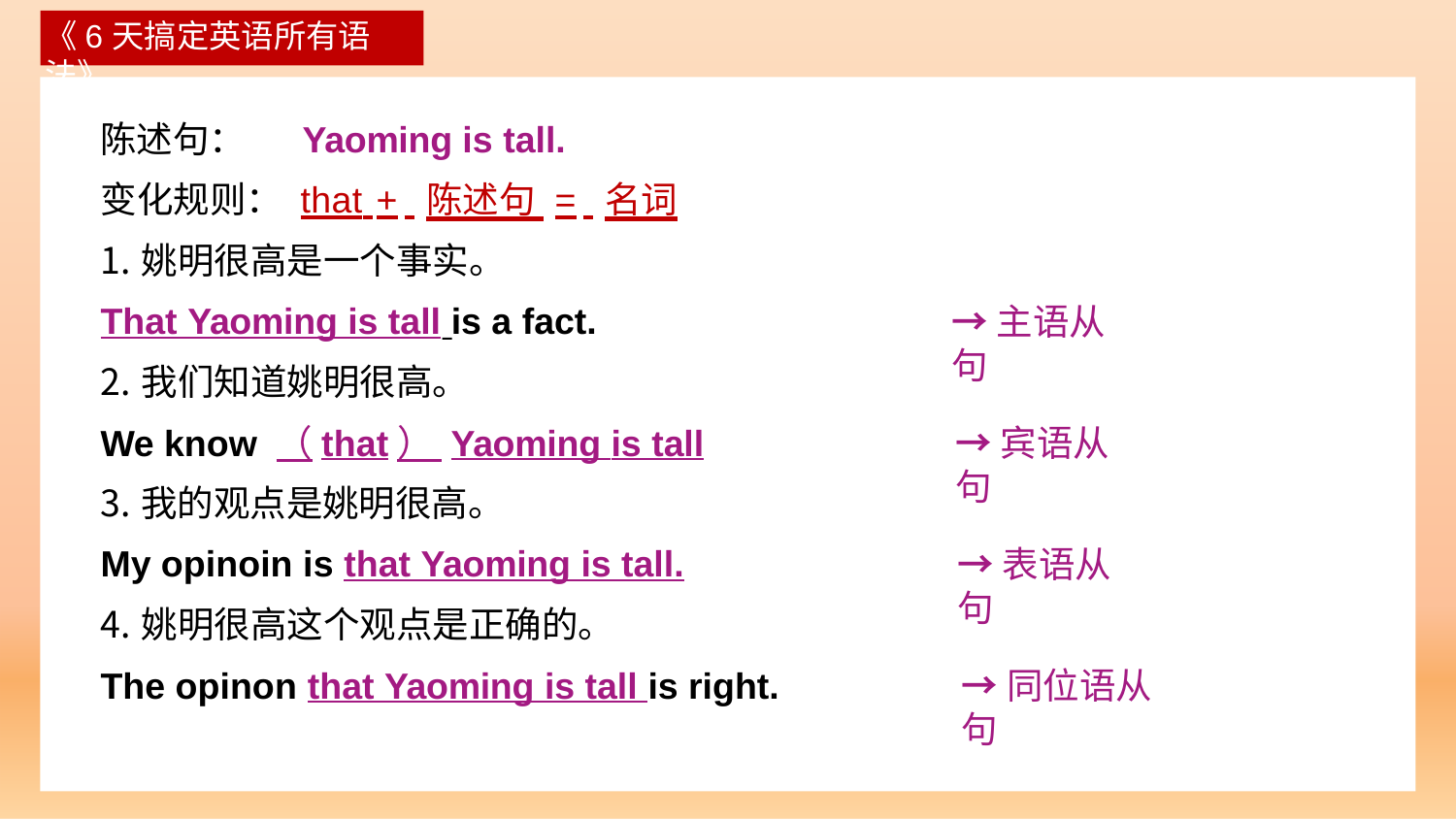

《6天搞定英语所有语法》
# 陈述句：	Yaoming is tall.
变化规则： that + 陈述句 = 名词
姚明很高是一个事实。
That Yaoming is tall is a fact.
我们知道姚明很高。
We know （that） Yaoming is tall
我的观点是姚明很高。
My opinoin is that Yaoming is tall.
姚明很高这个观点是正确的。
The opinon that Yaoming is tall is right.
→主语从句

→宾语从句
→表语从句
→同位语从句